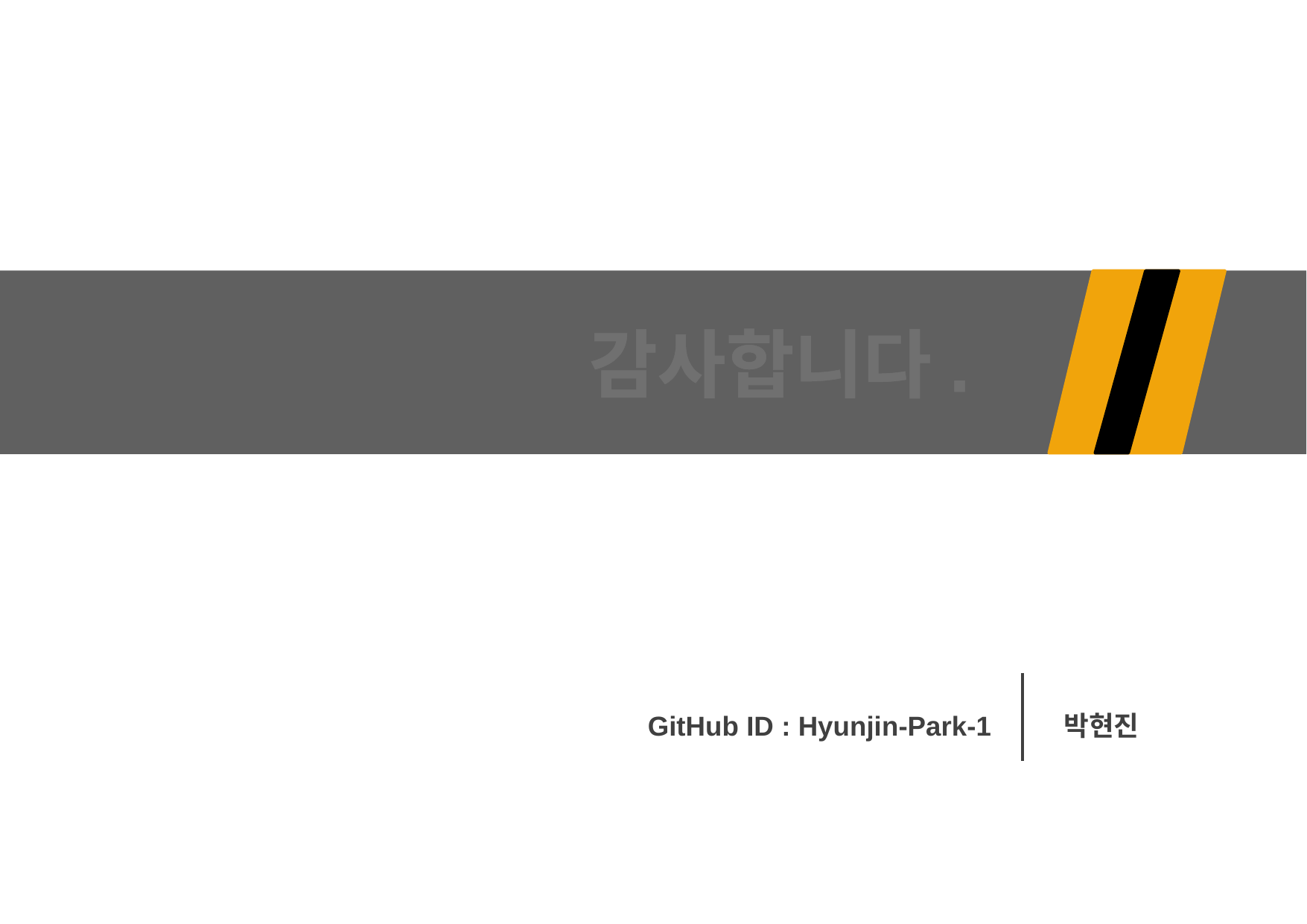

# 감사합니다.
GitHub ID : Hyunjin-Park-1
박현진